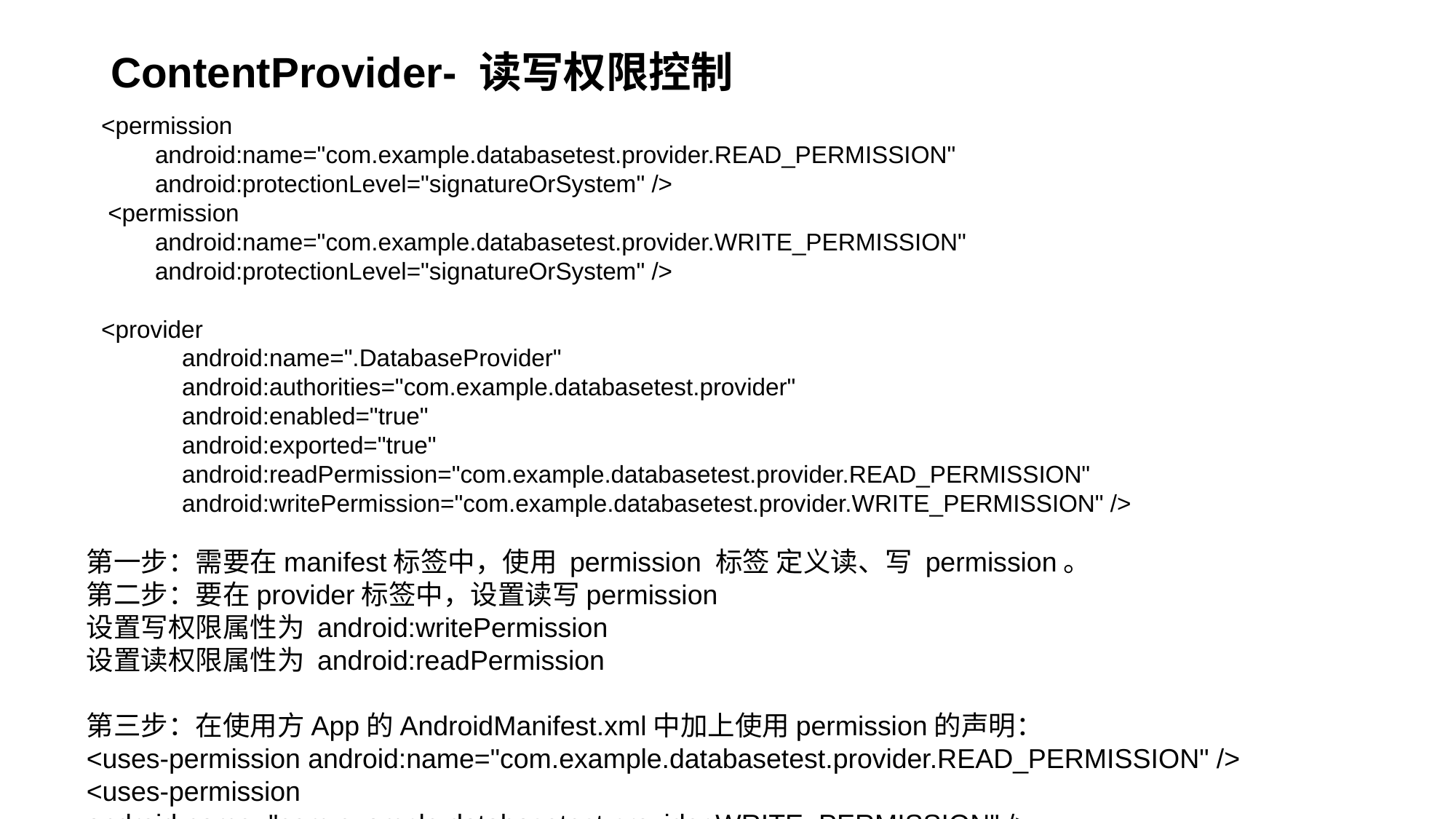

# ContentProvider- 读写权限控制
<permission
        android:name="com.example.databasetest.provider.READ_PERMISSION"
        android:protectionLevel="signatureOrSystem" />
 <permission
        android:name="com.example.databasetest.provider.WRITE_PERMISSION"
        android:protectionLevel="signatureOrSystem" />

<provider
            android:name=".DatabaseProvider"
            android:authorities="com.example.databasetest.provider"
            android:enabled="true"
            android:exported="true"
            android:readPermission="com.example.databasetest.provider.READ_PERMISSION"
            android:writePermission="com.example.databasetest.provider.WRITE_PERMISSION" />
第一步：需要在manifest标签中，使用 permission 标签 定义读、写 permission。
第二步：要在provider标签中，设置读写permission
设置写权限属性为 android:writePermission
设置读权限属性为 android:readPermission

第三步：在使用方App的AndroidManifest.xml中加上使用permission的声明：
<uses-permission android:name="com.example.databasetest.provider.READ_PERMISSION" />
<uses-permission android:name="com.example.databasetest.provider.WRITE_PERMISSION" />